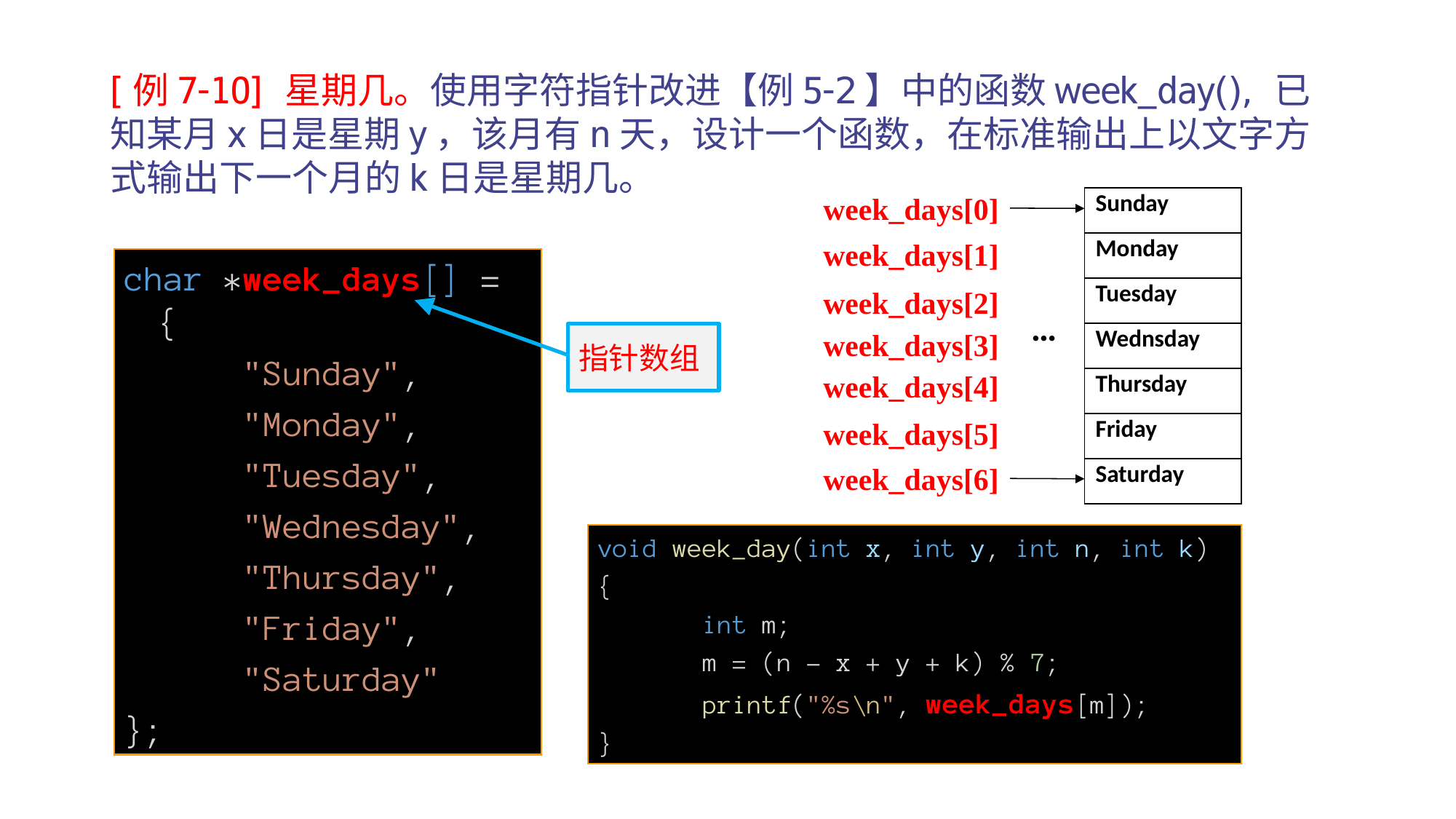

[例7-10] 星期几。使用字符指针改进【例5-2】中的函数week_day(), 已知某月x日是星期y，该月有n天，设计一个函数，在标准输出上以文字方式输出下一个月的k日是星期几。
week_days[0]
| Sunday |
| --- |
| Monday |
| Tuesday |
| Wednsday |
| Thursday |
| Friday |
| Saturday |
week_days[1]
char *week_days[] = {
      "Sunday",
      "Monday",
      "Tuesday",
      "Wednesday",
      "Thursday",
      "Friday",
      "Saturday"
};
week_days[2]
…
week_days[3]
指针数组
week_days[4]
week_days[5]
week_days[6]
void week_day(int x, int y, int n, int k)
{
       int m;
       m = (n - x + y + k) % 7;
       printf("%s\n", week_days[m]);
}